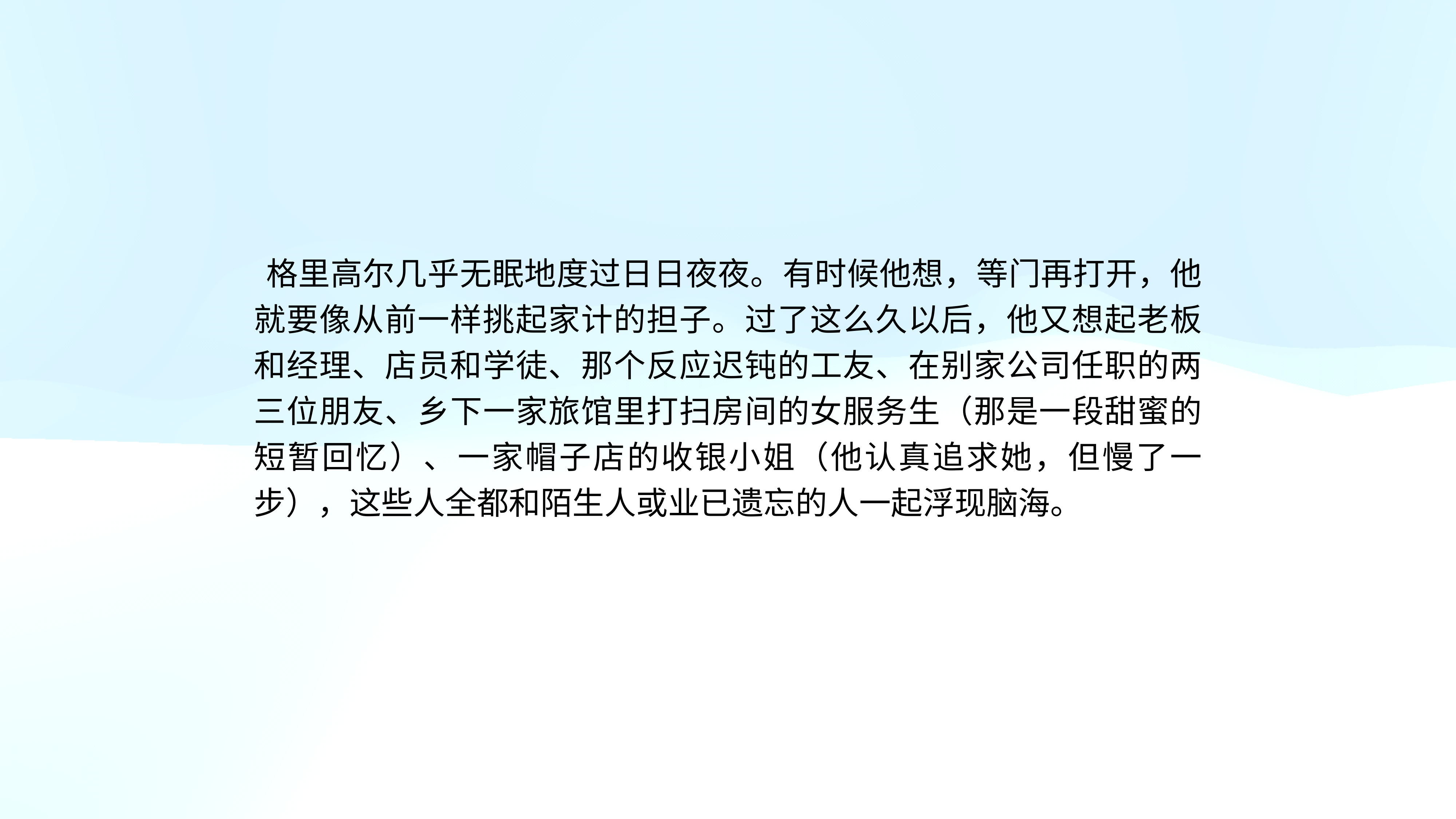

格里高尔几乎无眠地度过日日夜夜。有时候他想，等门再打开，他就要像从前一样挑起家计的担子。过了这么久以后，他又想起老板和经理、店员和学徒、那个反应迟钝的工友、在别家公司任职的两三位朋友、乡下一家旅馆里打扫房间的女服务生（那是一段甜蜜的短暂回忆）、一家帽子店的收银小姐（他认真追求她，但慢了一步），这些人全都和陌生人或业已遗忘的人一起浮现脑海。